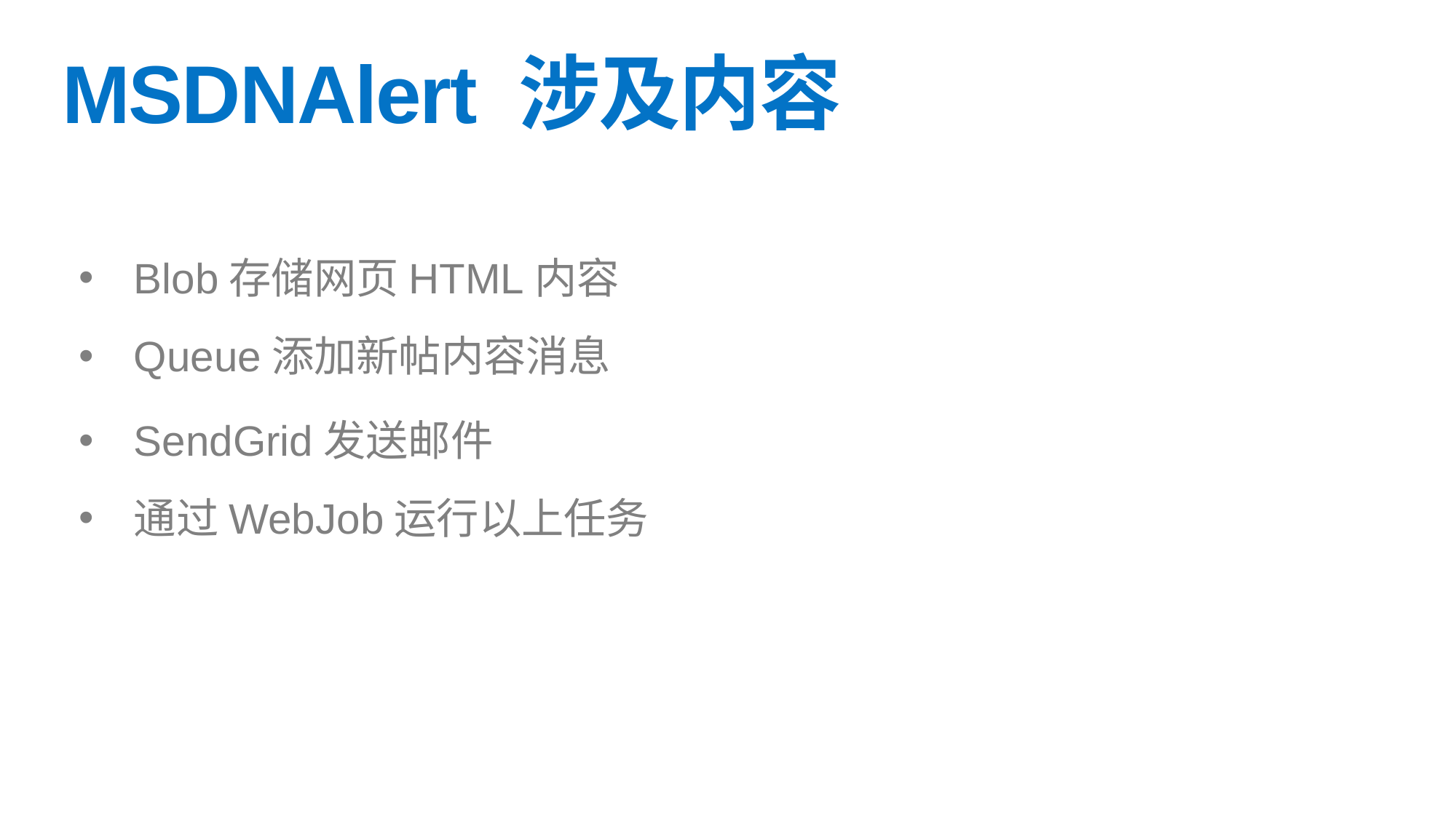

# MSDNAlert 涉及内容
Blob存储网页HTML内容
Queue添加新帖内容消息

SendGrid发送邮件
通过WebJob运行以上任务